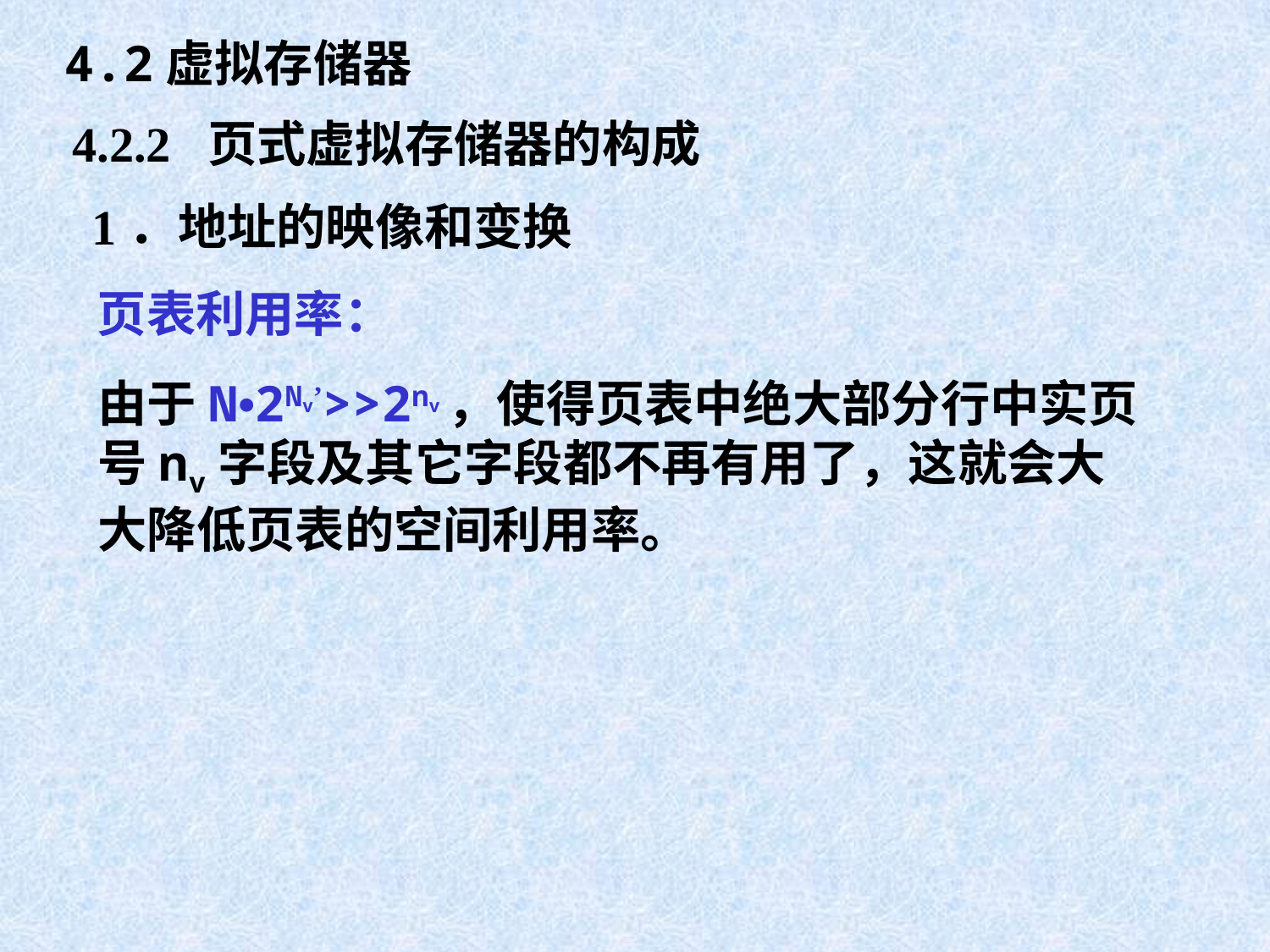

4.2虚拟存储器
4.2.2  页式虚拟存储器的构成
1．地址的映像和变换
页表利用率：
由于N•2Nv’>>2nv，使得页表中绝大部分行中实页号nv字段及其它字段都不再有用了，这就会大大降低页表的空间利用率。